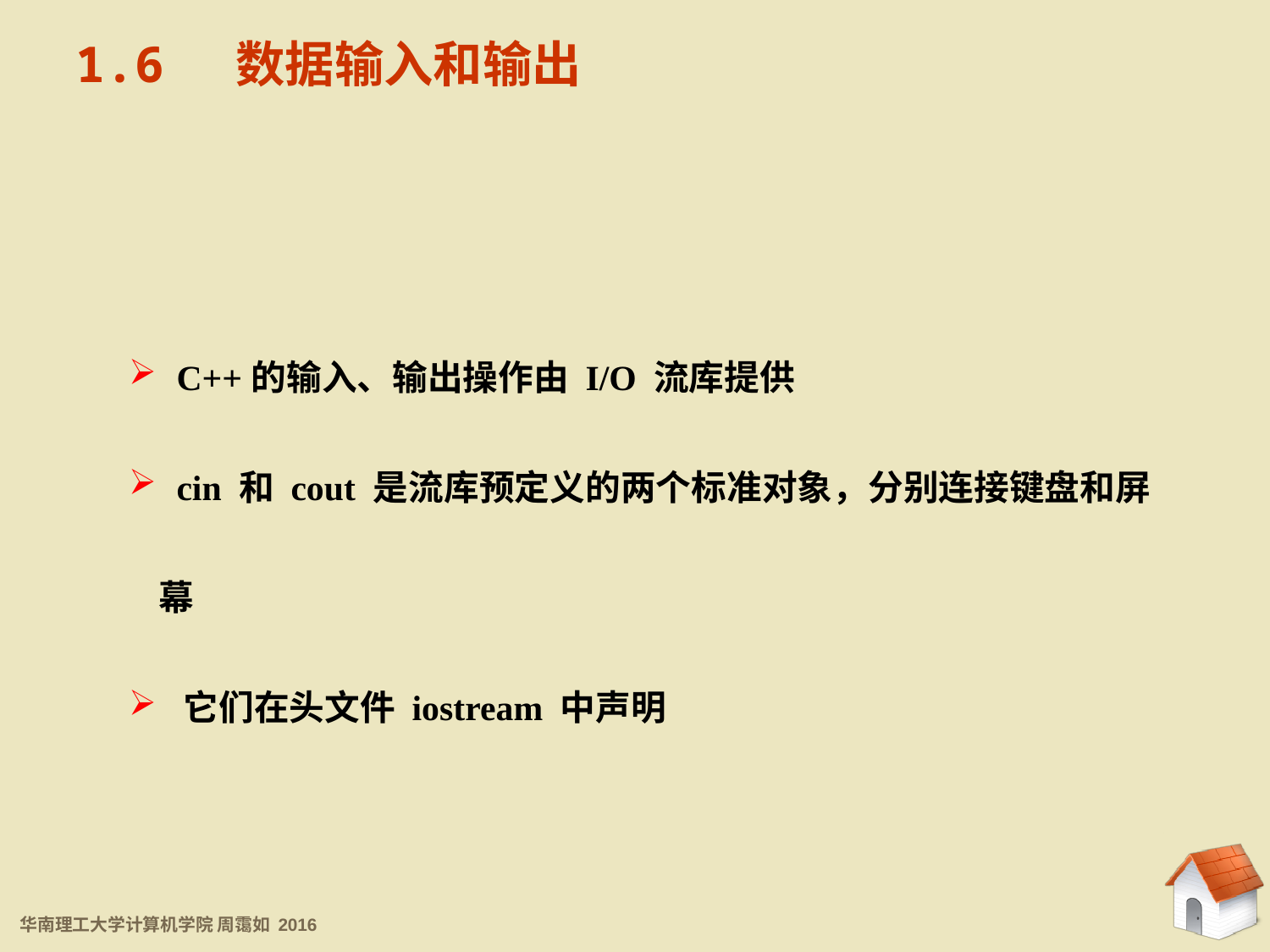

1.6  数据输入和输出
  C++的输入、输出操作由 I/O 流库提供
  cin 和 cout 是流库预定义的两个标准对象，分别连接键盘和屏幕
  它们在头文件 iostream 中声明